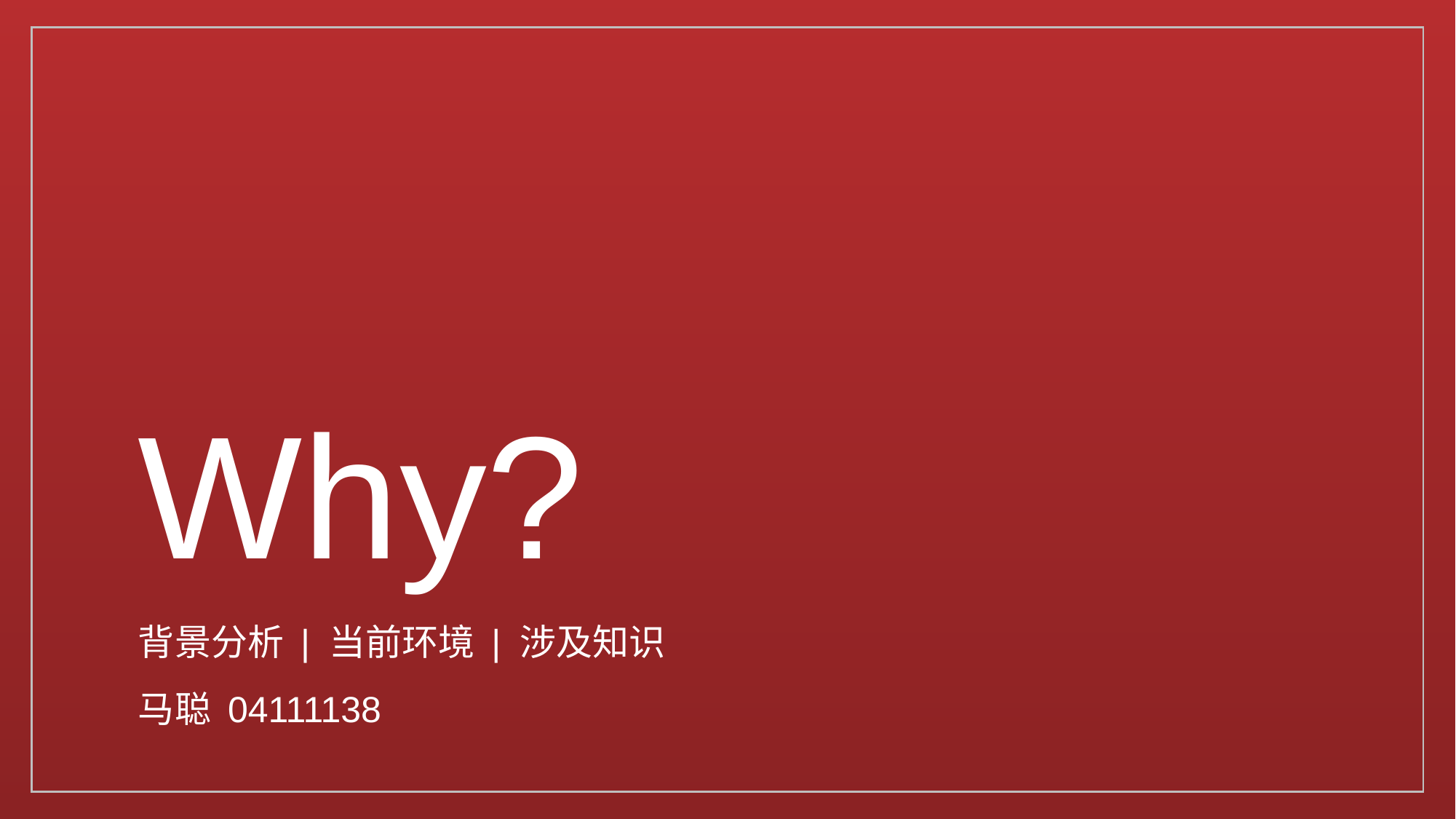

# Why?
背景分析 | 当前环境 | 涉及知识
马聪 04111138